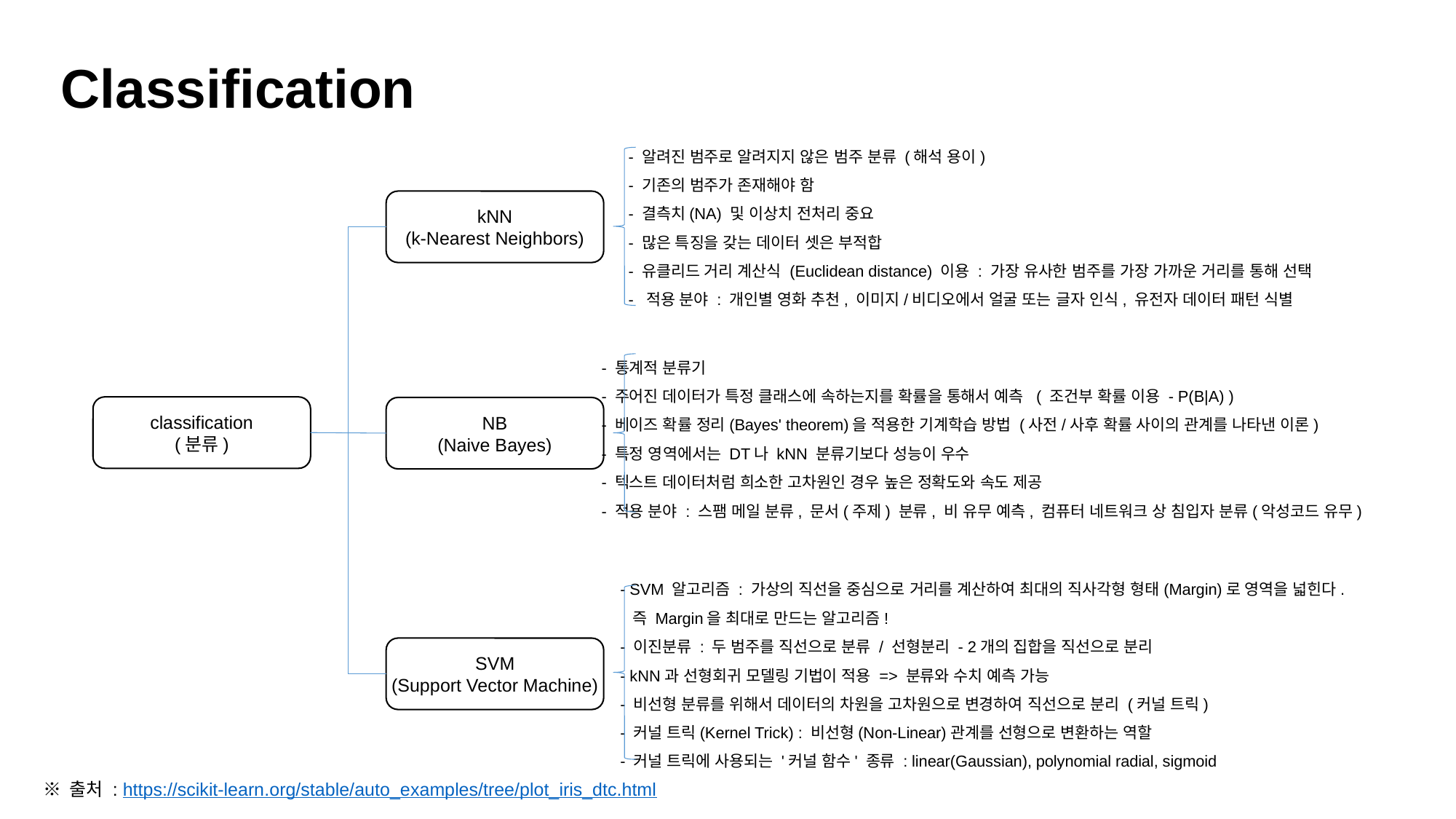

# Classification
- 알려진 범주로 알려지지 않은 범주 분류 (해석 용이)
- 기존의 범주가 존재해야 함
- 결측치(NA) 및 이상치 전처리 중요
- 많은 특징을 갖는 데이터 셋은 부적합
- 유클리드 거리 계산식 (Euclidean distance) 이용 : 가장 유사한 범주를 가장 가까운 거리를 통해 선택
-  적용 분야 : 개인별 영화 추천, 이미지/비디오에서 얼굴 또는 글자 인식, 유전자 데이터 패턴 식별

kNN
(k-Nearest Neighbors)
- 통계적 분류기
- 주어진 데이터가 특정 클래스에 속하는지를 확률을 통해서 예측  ( 조건부 확률 이용 - P(B|A) )
- 베이즈 확률 정리(Bayes' theorem)을 적용한 기계학습 방법 (사전/사후 확률 사이의 관계를 나타낸 이론)
- 특정 영역에서는 DT나 kNN 분류기보다 성능이 우수
- 텍스트 데이터처럼 희소한 고차원인 경우 높은 정확도와 속도 제공
- 적용 분야 : 스팸 메일 분류, 문서(주제) 분류, 비 유무 예측, 컴퓨터 네트워크 상 침입자 분류(악성코드 유무)

classification
(분류)
NB
(Naive Bayes)
- SVM 알고리즘 : 가상의 직선을 중심으로 거리를 계산하여 최대의 직사각형 형태(Margin)로 영역을 넓힌다.
  즉 Margin을 최대로 만드는 알고리즘!
- 이진분류 : 두 범주를 직선으로 분류 / 선형분리 - 2개의 집합을 직선으로 분리
- kNN과 선형회귀 모델링 기법이 적용 => 분류와 수치 예측 가능
- 비선형 분류를 위해서 데이터의 차원을 고차원으로 변경하여 직선으로 분리 (커널 트릭)
- 커널 트릭(Kernel Trick) : 비선형(Non-Linear)관계를 선형으로 변환하는 역할
- 커널 트릭에 사용되는 '커널 함수' 종류 : linear(Gaussian), polynomial radial, sigmoid

SVM
(Support Vector Machine)
※ 출처 : https://scikit-learn.org/stable/auto_examples/tree/plot_iris_dtc.html